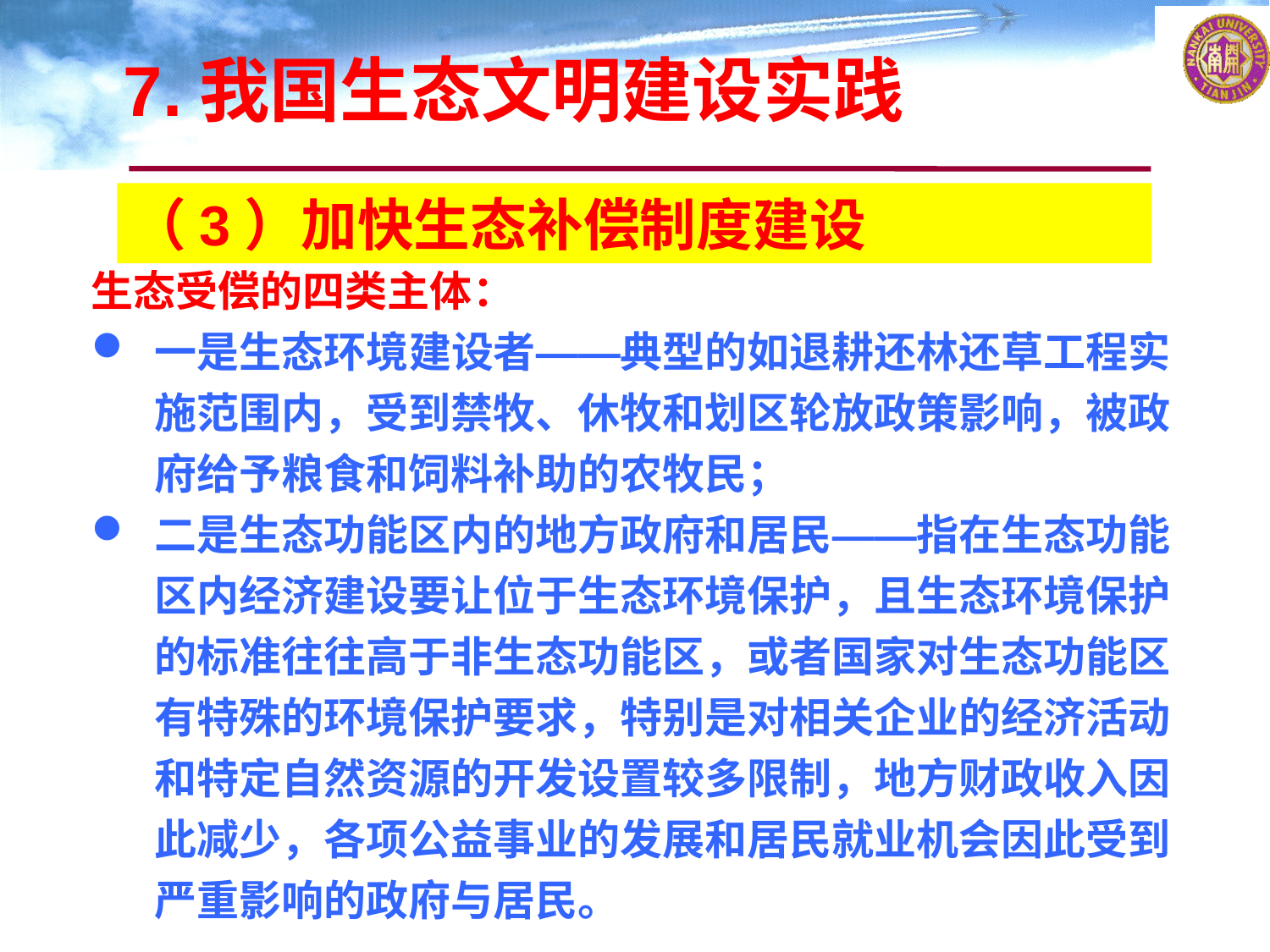

7.我国生态文明建设实践

（3）加快生态补偿制度建设
生态受偿的四类主体：
一是生态环境建设者——典型的如退耕还林还草工程实施范围内，受到禁牧、休牧和划区轮放政策影响，被政府给予粮食和饲料补助的农牧民；
二是生态功能区内的地方政府和居民——指在生态功能区内经济建设要让位于生态环境保护，且生态环境保护的标准往往高于非生态功能区，或者国家对生态功能区有特殊的环境保护要求，特别是对相关企业的经济活动和特定自然资源的开发设置较多限制，地方财政收入因此减少，各项公益事业的发展和居民就业机会因此受到严重影响的政府与居民。